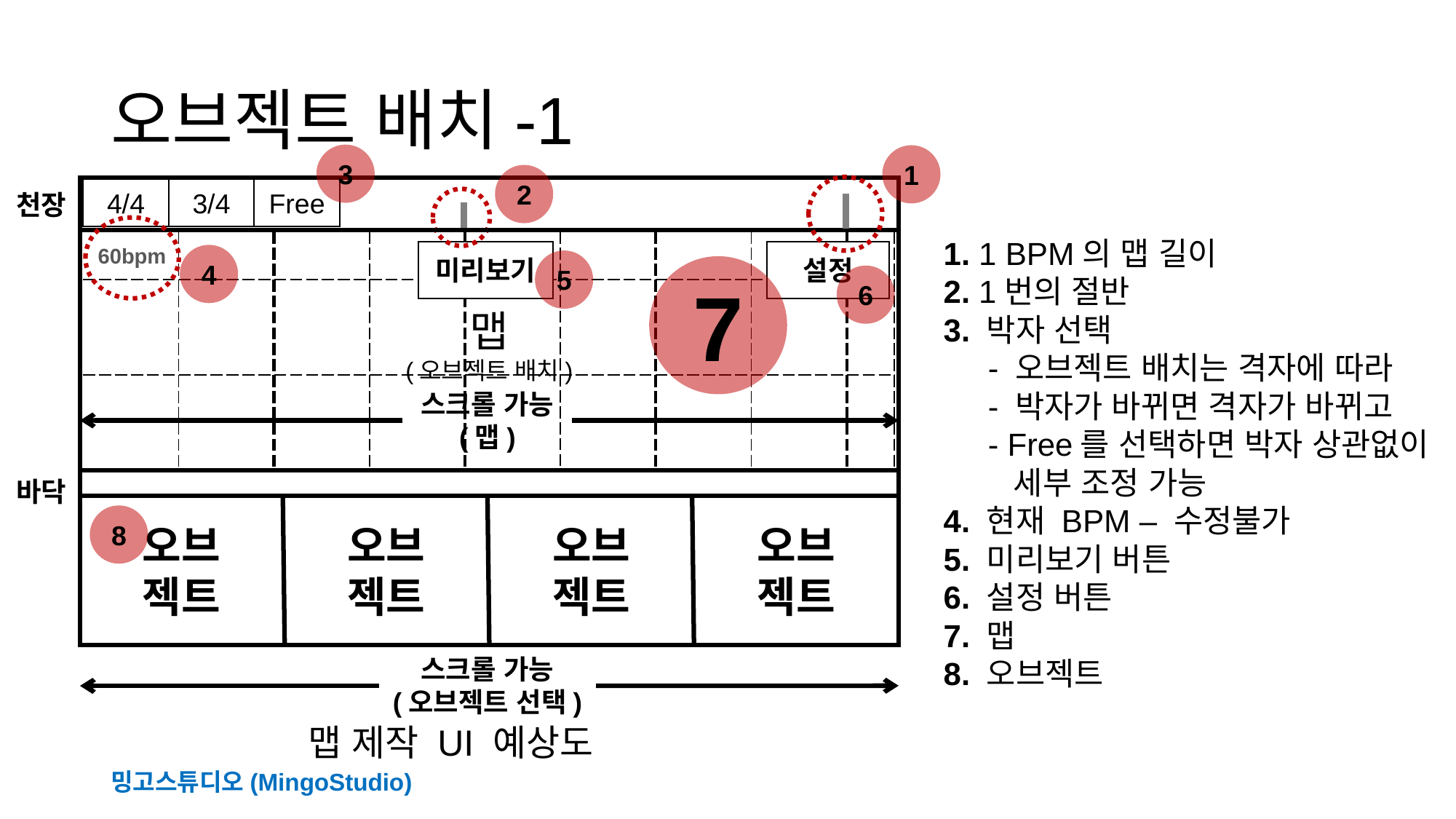

# 오브젝트 배치-1
3
1
2

천장
60bpm
맵
(오브젝트 배치)
스크롤 가능
(맵)
바닥
오브
젝트
오브
젝트
오브
젝트
오브
젝트
스크롤 가능
(오브젝트 선택)
4/4
3/4
Free

1. 1 BPM의 맵 길이
2. 1번의 절반
3. 박자 선택
     - 오브젝트 배치는 격자에 따라
     - 박자가 바뀌면 격자가 바뀌고
     - Free를 선택하면 박자 상관없이
       세부 조정 가능
4. 현재 BPM – 수정불가
5. 미리보기 버튼
6. 설정 버튼
7. 맵
8. 오브젝트
|  |  |  |  |  |
| --- | --- | --- | --- | --- |
|  |  |  |  |  |
|  |  |  |  |  |
|  |  |  |  |  |
|  |  |  |  |  |
|  |  |  |  |  |
| --- | --- | --- | --- | --- |
|  |  |  |  |  |
|  |  |  |  |  |
|  |  |  |  |  |
|  |  |  |  |  |
|  |  |  |  |  |
| --- | --- | --- | --- | --- |
|  |  |  |  |  |
|  |  |  |  |  |
|  |  |  |  |  |
|  |  |  |  |  |
|  |  |
| --- | --- |
|  |  |
|  |  |
|  |  |
|  |  |
미리보기
설정
4
5
7
6
8
맵 제작 UI 예상도
밍고스튜디오(MingoStudio)